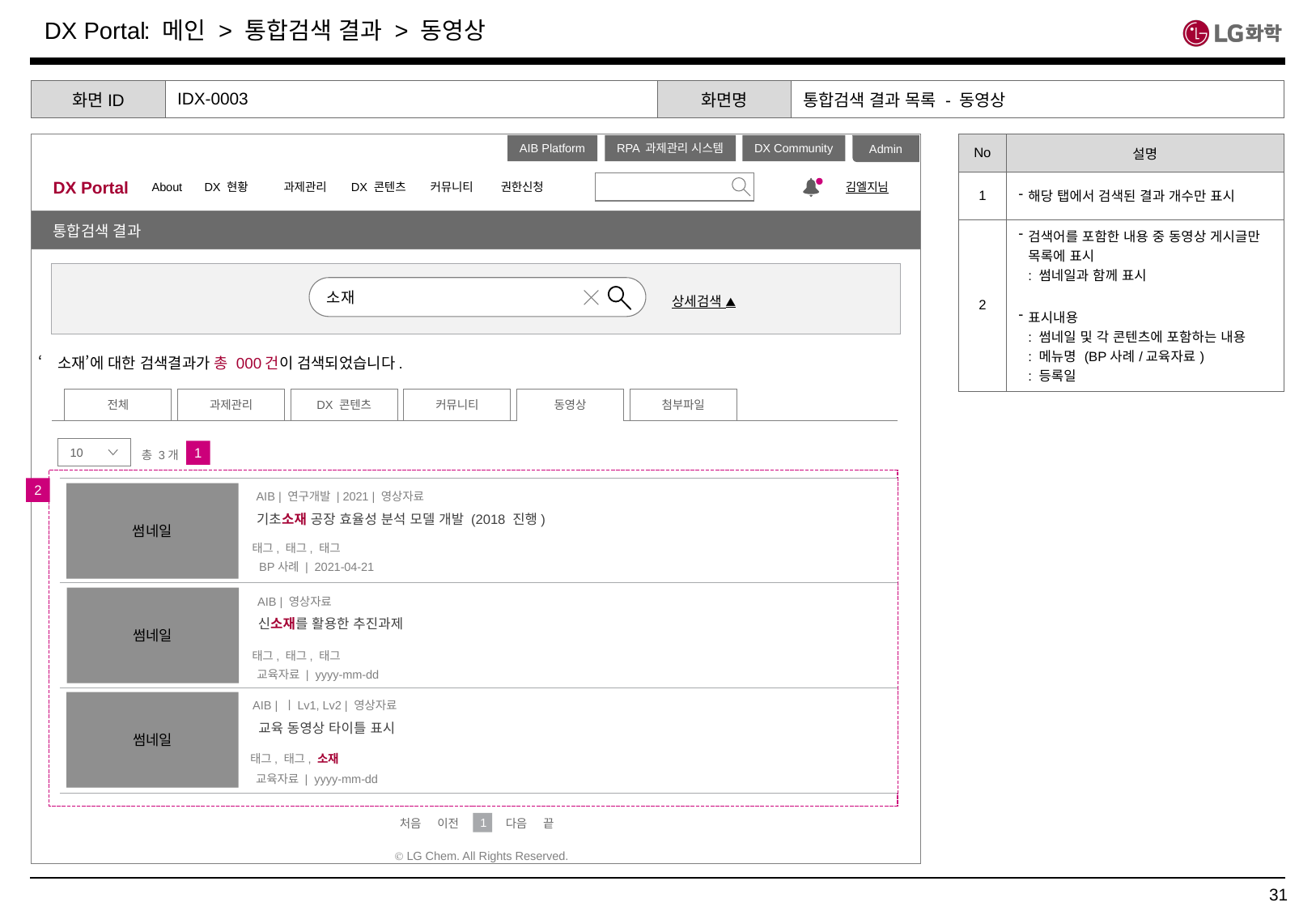

: 메인 > 통합검색 결과 > 동영상
| 화면ID | IDX-0003 | 화면명 | 통합검색 결과 목록 - 동영상 |
| --- | --- | --- | --- |

| No | 설명 |
| --- | --- |
| 1 | 해당 탭에서 검색된 결과 개수만 표시 |
| 2 | 검색어를 포함한 내용 중 동영상 게시글만 목록에 표시 : 썸네일과 함께 표시 표시내용 : 썸네일 및 각 콘텐츠에 포함하는 내용 : 메뉴명 (BP사례/교육자료) : 등록일 |

Admin
DX Portal

About
DX 현황
과제관리
DX 콘텐츠
커뮤니티
권한신청
김엘지님

AIB Platform
RPA 과제관리 시스템
DX Community
공지사항

통합검색 결과

소재

상세검색 ▲

‘소재’에 대한 검색결과가 총 000건이 검색되었습니다.
전체
과제관리
DX 콘텐츠
커뮤니티
동영상
첨부파일
10

1
총 3개

|  |
| --- |
|  |
|  |
2
썸네일
AIB | 연구개발 | 2021 | 영상자료
기초소재 공장 효율성 분석 모델 개발 (2018 진행)
태그, 태그, 태그
BP사례 |  2021-04-21
썸네일
AIB | 영상자료
신소재를 활용한 추진과제
태그, 태그, 태그
교육자료 |  yyyy-mm-dd
썸네일
AIB | ㅣLv1, Lv2 | 영상자료
교육 동영상 타이틀 표시
태그, 태그, 소재
교육자료 |  yyyy-mm-dd
처음     이전
다음     끝
1
Ⓒ LG Chem. All Rights Reserved.